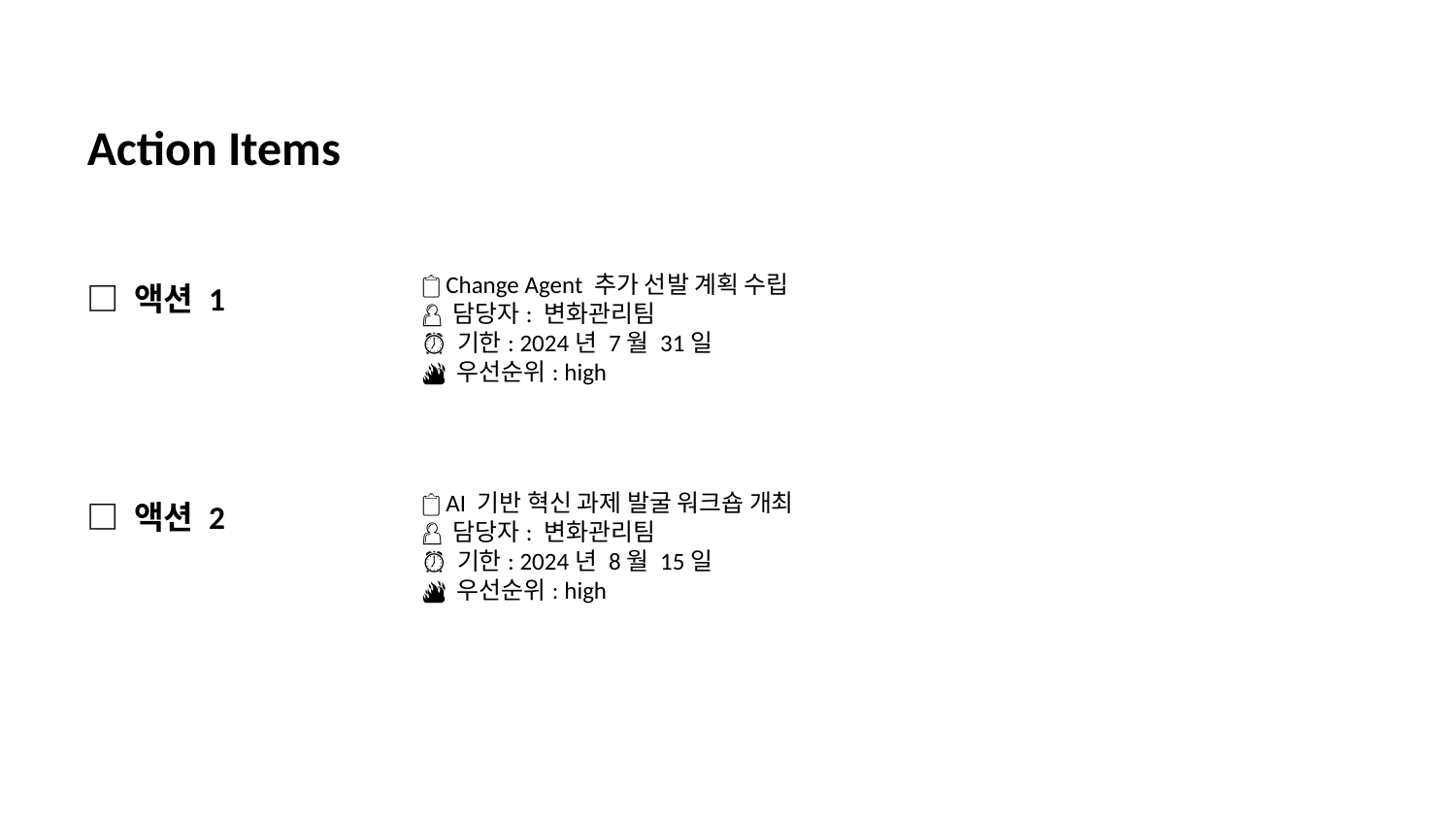

Action Items
□ 액션 1
📋 Change Agent 추가 선발 계획 수립
👤 담당자: 변화관리팀
⏰ 기한: 2024년 7월 31일
🔥 우선순위: high
□ 액션 2
📋 AI 기반 혁신 과제 발굴 워크숍 개최
👤 담당자: 변화관리팀
⏰ 기한: 2024년 8월 15일
🔥 우선순위: high